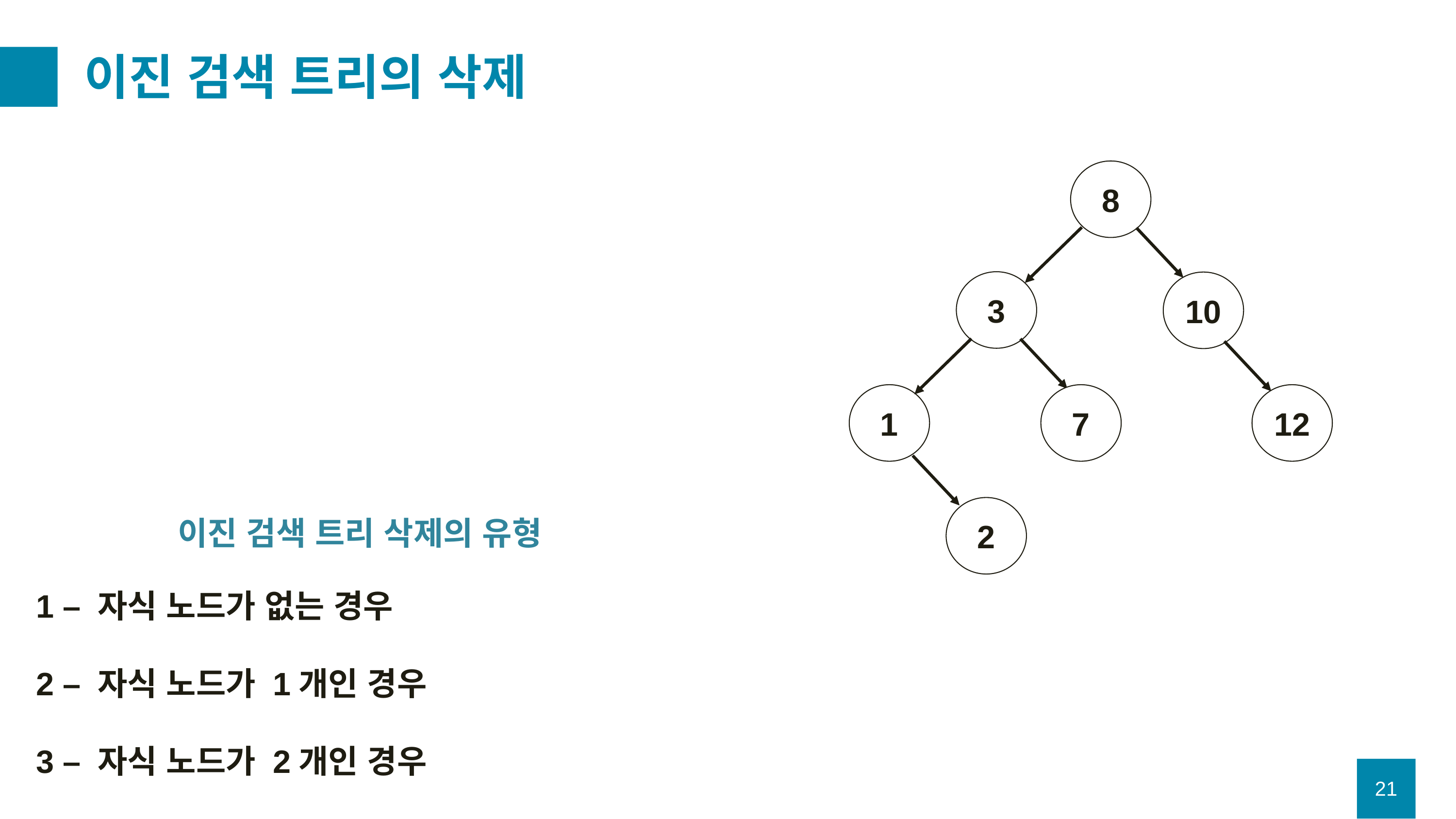

# 이진 검색 트리의 삭제
8
3
10
1
7
12
2
이진 검색 트리 삭제의 유형
1 – 자식 노드가 없는 경우

2 – 자식 노드가 1개인 경우

3 – 자식 노드가 2개인 경우
21